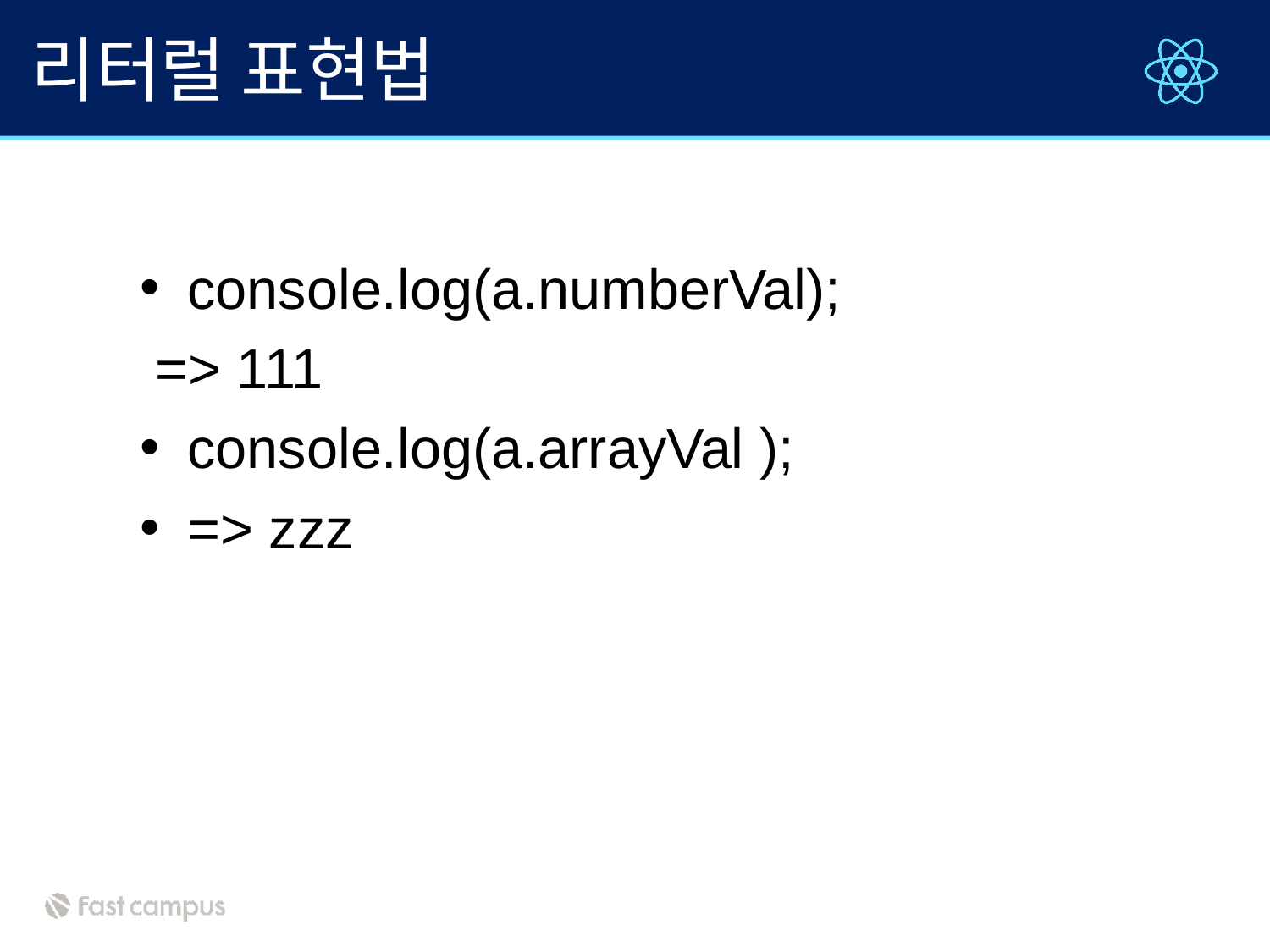

# 리터럴 표현법
console.log(a.numberVal);
 => 111
console.log(a.arrayVal );
=> zzz